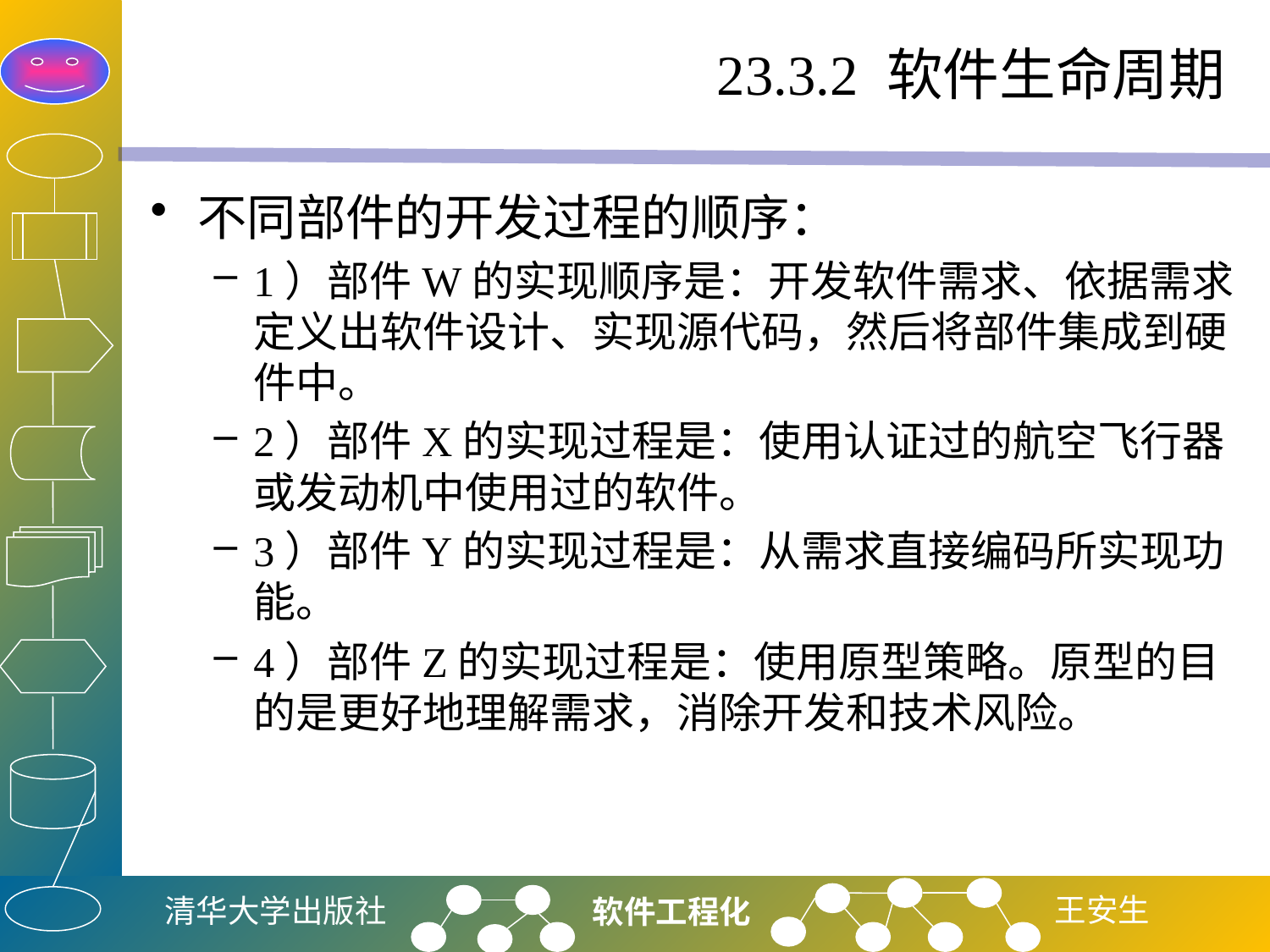

# 23.3.2 软件生命周期
不同部件的开发过程的顺序：
1）部件W的实现顺序是：开发软件需求、依据需求定义出软件设计、实现源代码，然后将部件集成到硬件中。
2）部件X的实现过程是：使用认证过的航空飞行器或发动机中使用过的软件。
3）部件Y的实现过程是：从需求直接编码所实现功能。
4）部件Z的实现过程是：使用原型策略。原型的目的是更好地理解需求，消除开发和技术风险。